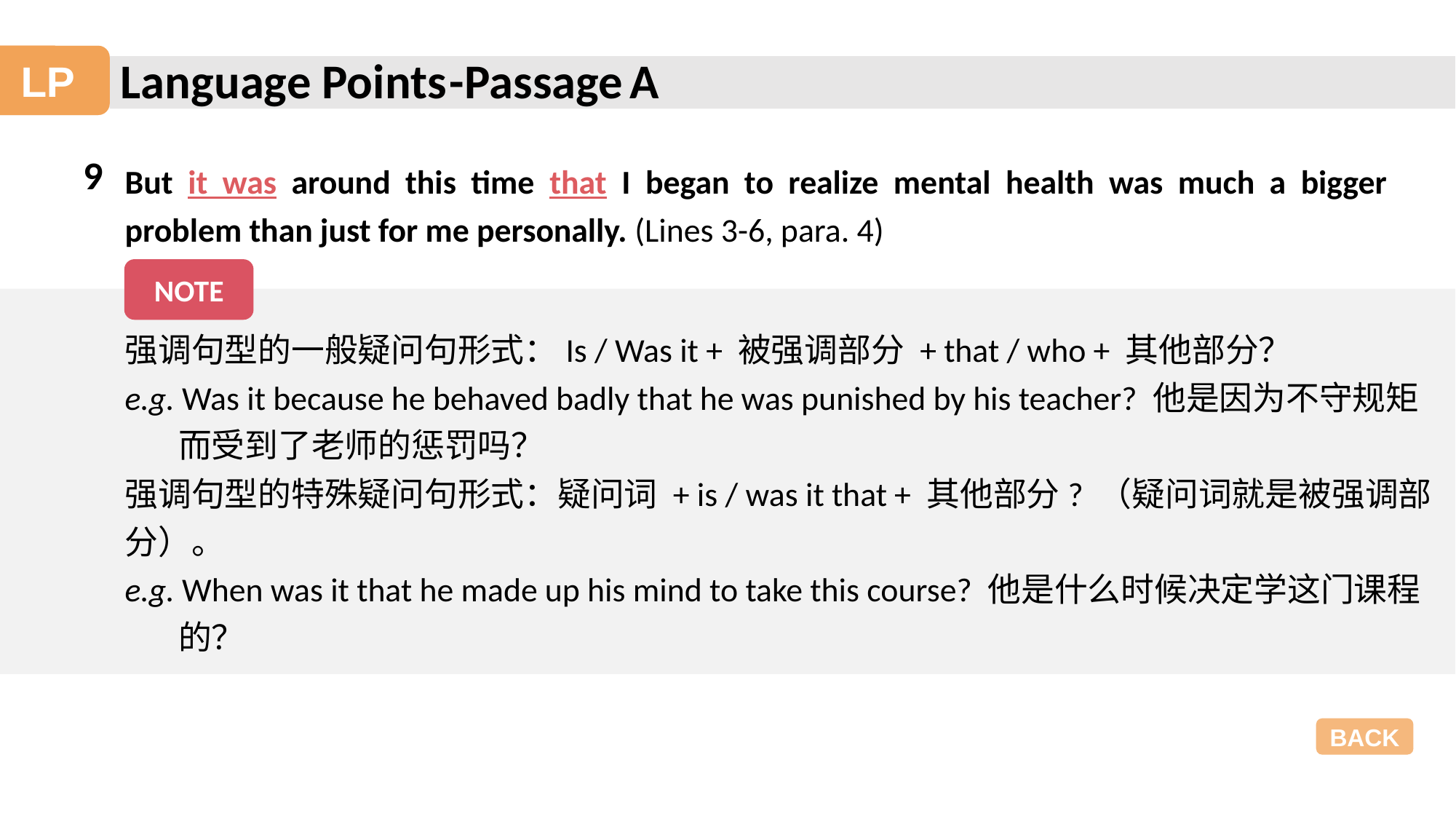

Language Points
-Passage A
LP

9
But it was around this time that I began to realize mental health was much a bigger problem than just for me personally. (Lines 3-6, para. 4)
NOTE

强调句型的一般疑问句形式：Is / Was it + 被强调部分 + that / who + 其他部分？
e.g. Was it because he behaved badly that he was punished by his teacher? 他是因为不守规矩而受到了老师的惩罚吗？
强调句型的特殊疑问句形式：疑问词 + is / was it that + 其他部分? （疑问词就是被强调部分）。
e.g. When was it that he made up his mind to take this course? 他是什么时候决定学这门课程的？
BACK